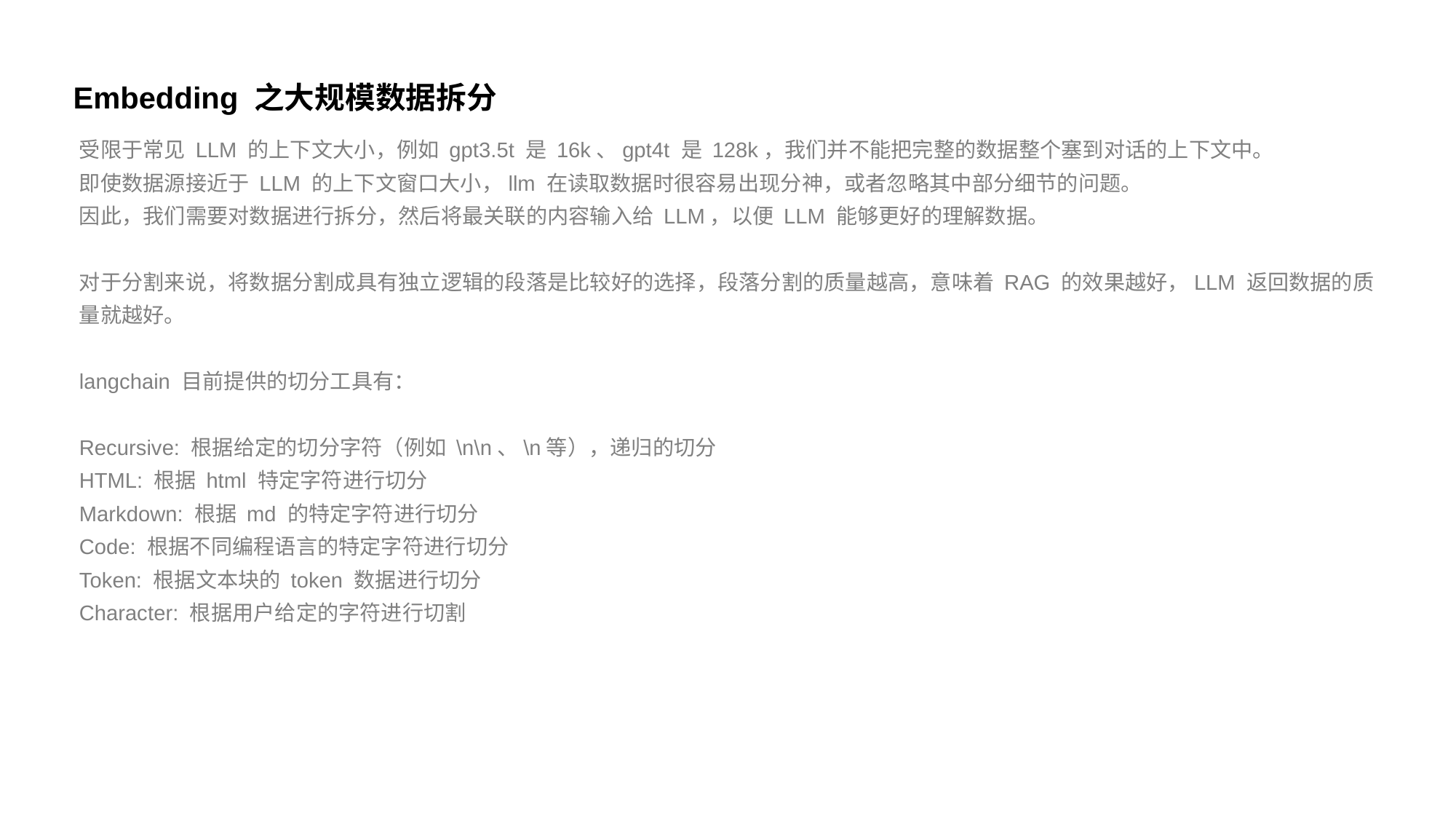

Embedding 之大规模数据拆分
受限于常见 LLM 的上下文大小，例如 gpt3.5t 是 16k、gpt4t 是 128k，我们并不能把完整的数据整个塞到对话的上下文中。
即使数据源接近于 LLM 的上下文窗口大小，llm 在读取数据时很容易出现分神，或者忽略其中部分细节的问题。
因此，我们需要对数据进行拆分，然后将最关联的内容输入给 LLM，以便 LLM 能够更好的理解数据。

对于分割来说，将数据分割成具有独立逻辑的段落是比较好的选择，段落分割的质量越高，意味着 RAG 的效果越好，LLM 返回数据的质量就越好。

langchain 目前提供的切分工具有：

Recursive: 根据给定的切分字符（例如 \n\n、\n等），递归的切分
HTML: 根据 html 特定字符进行切分
Markdown: 根据 md 的特定字符进行切分
Code: 根据不同编程语言的特定字符进行切分
Token: 根据文本块的 token 数据进行切分
Character: 根据用户给定的字符进行切割